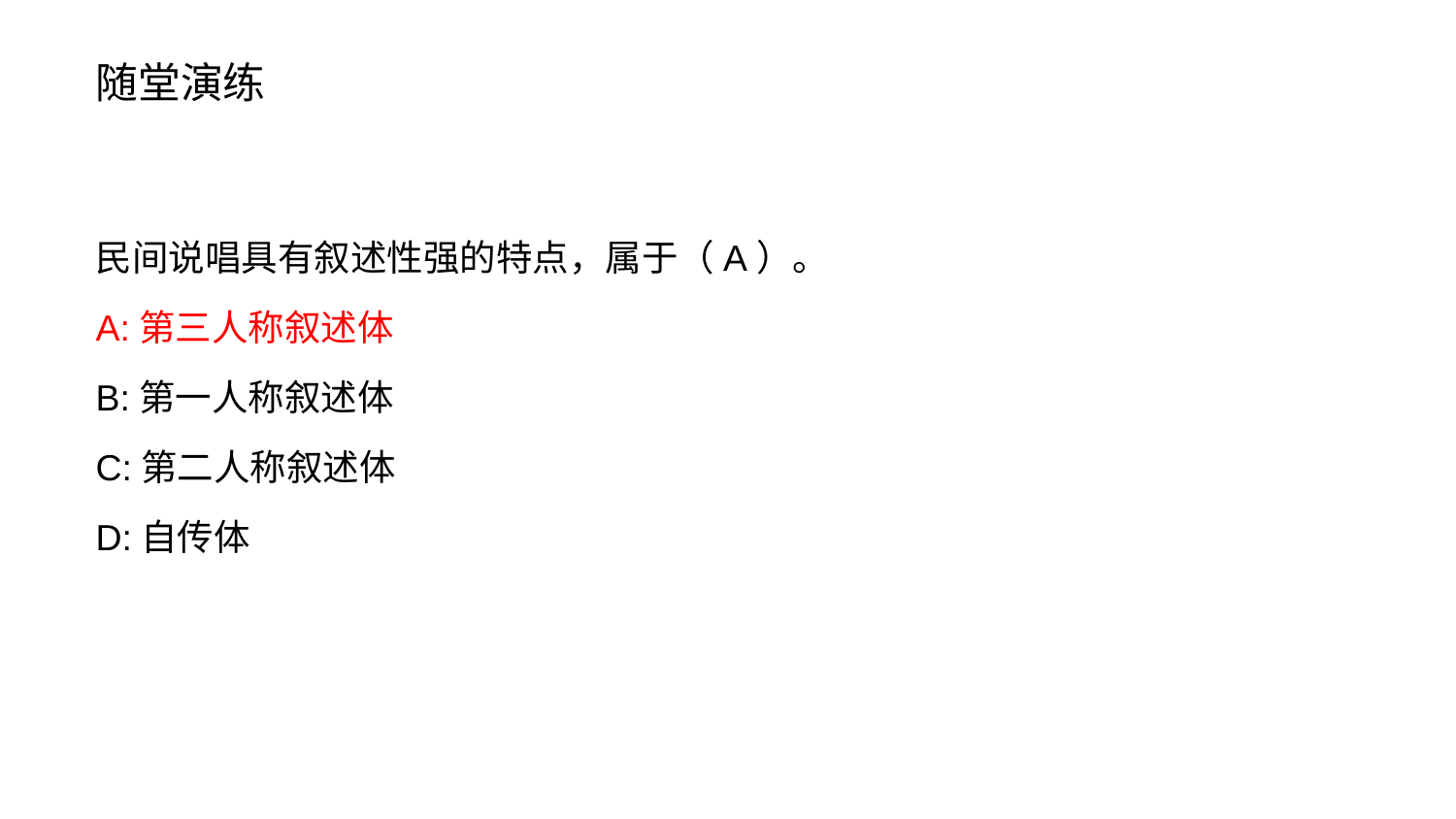

随堂演练
民间说唱具有叙述性强的特点，属于（A）。
A:第三人称叙述体
B:第一人称叙述体
C:第二人称叙述体
D:自传体